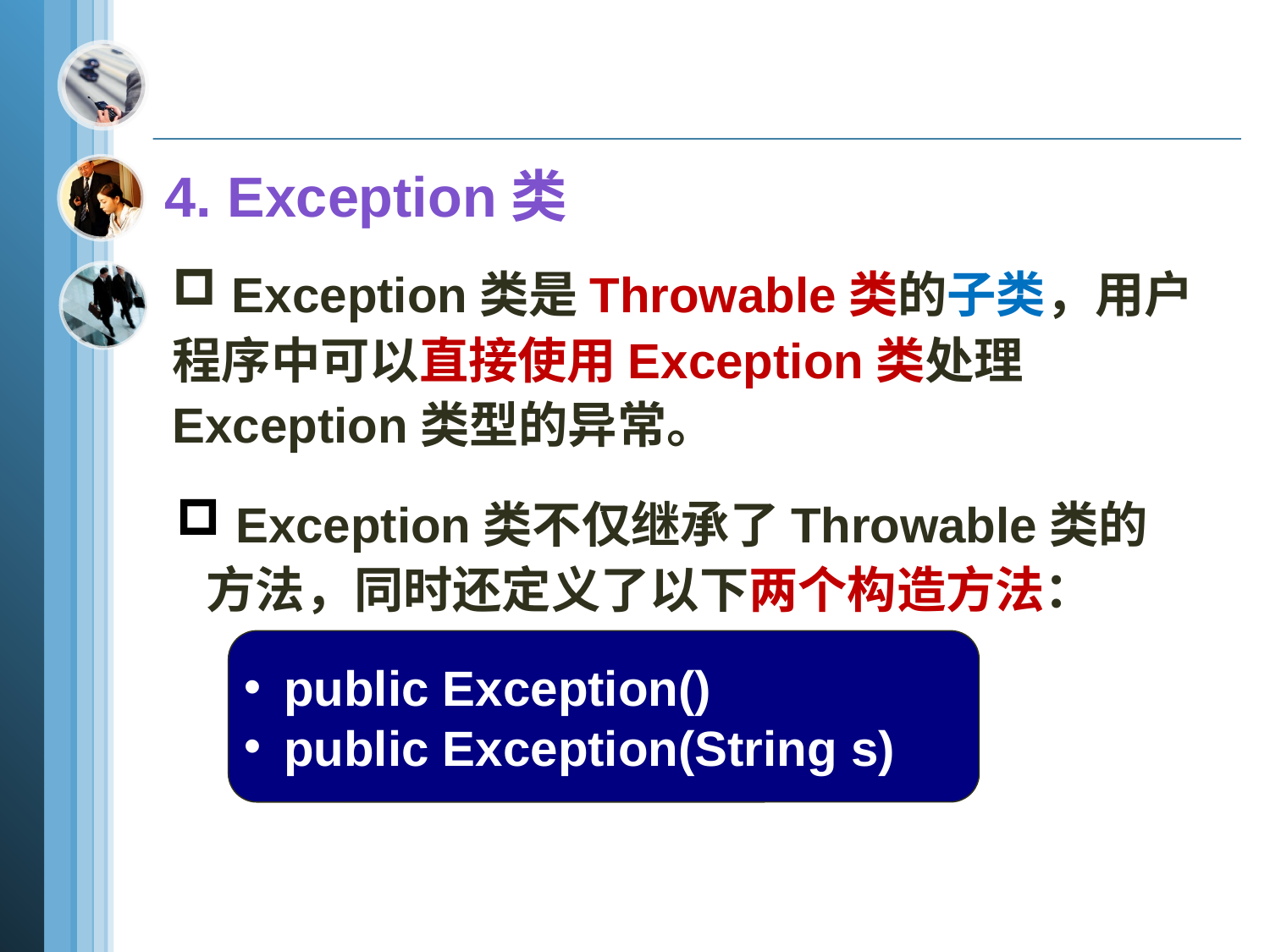

4. Exception类

 Exception类是Throwable类的子类，用户程序中可以直接使用Exception类处理Exception类型的异常。

 Exception类不仅继承了Throwable类的方法，同时还定义了以下两个构造方法：
public Exception()
public Exception(String s)